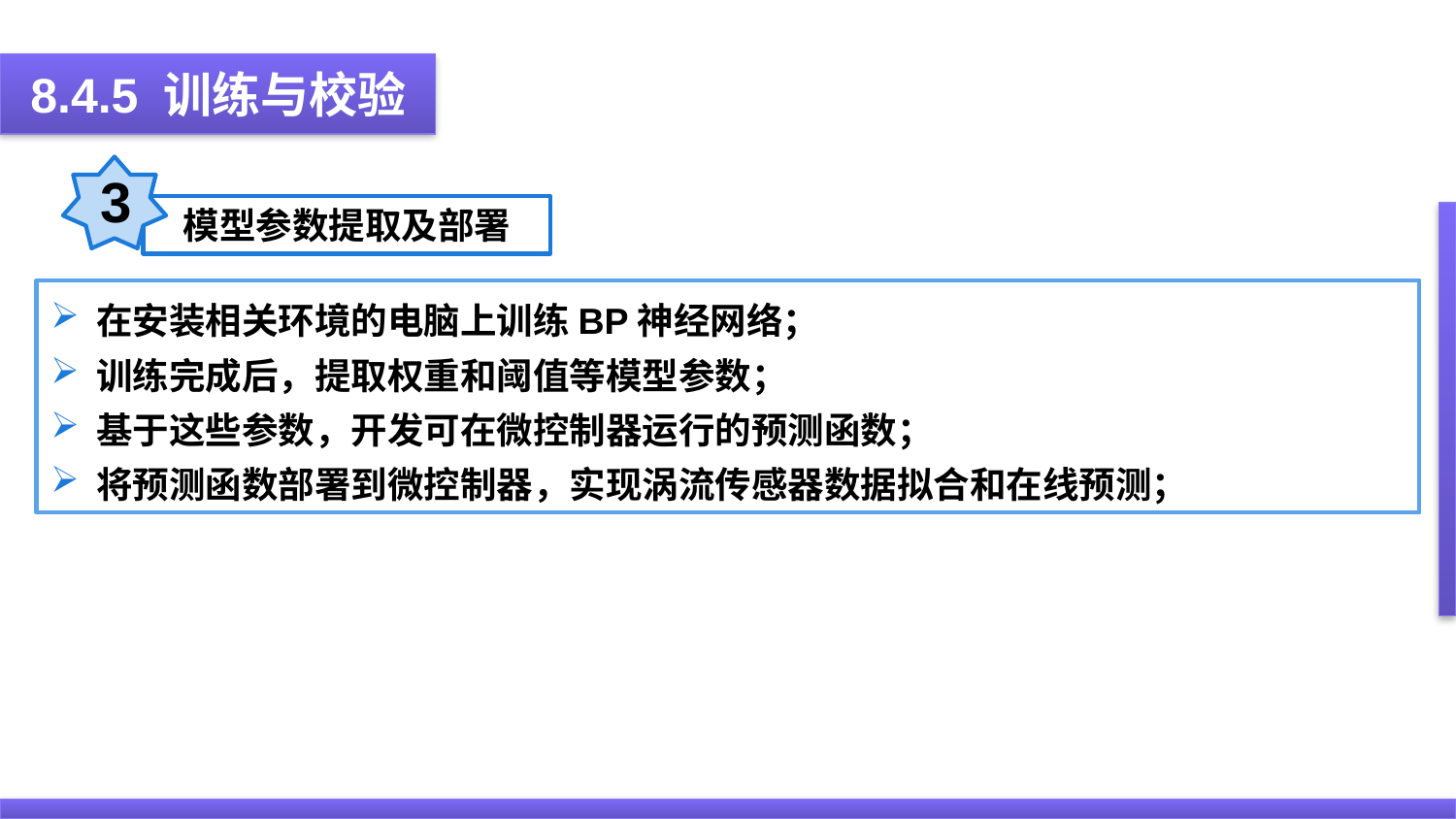

8.4.5 训练与校验
3
模型参数提取及部署
在安装相关环境的电脑上训练BP神经网络；
训练完成后，提取权重和阈值等模型参数；
基于这些参数，开发可在微控制器运行的预测函数；
将预测函数部署到微控制器，实现涡流传感器数据拟合和在线预测；